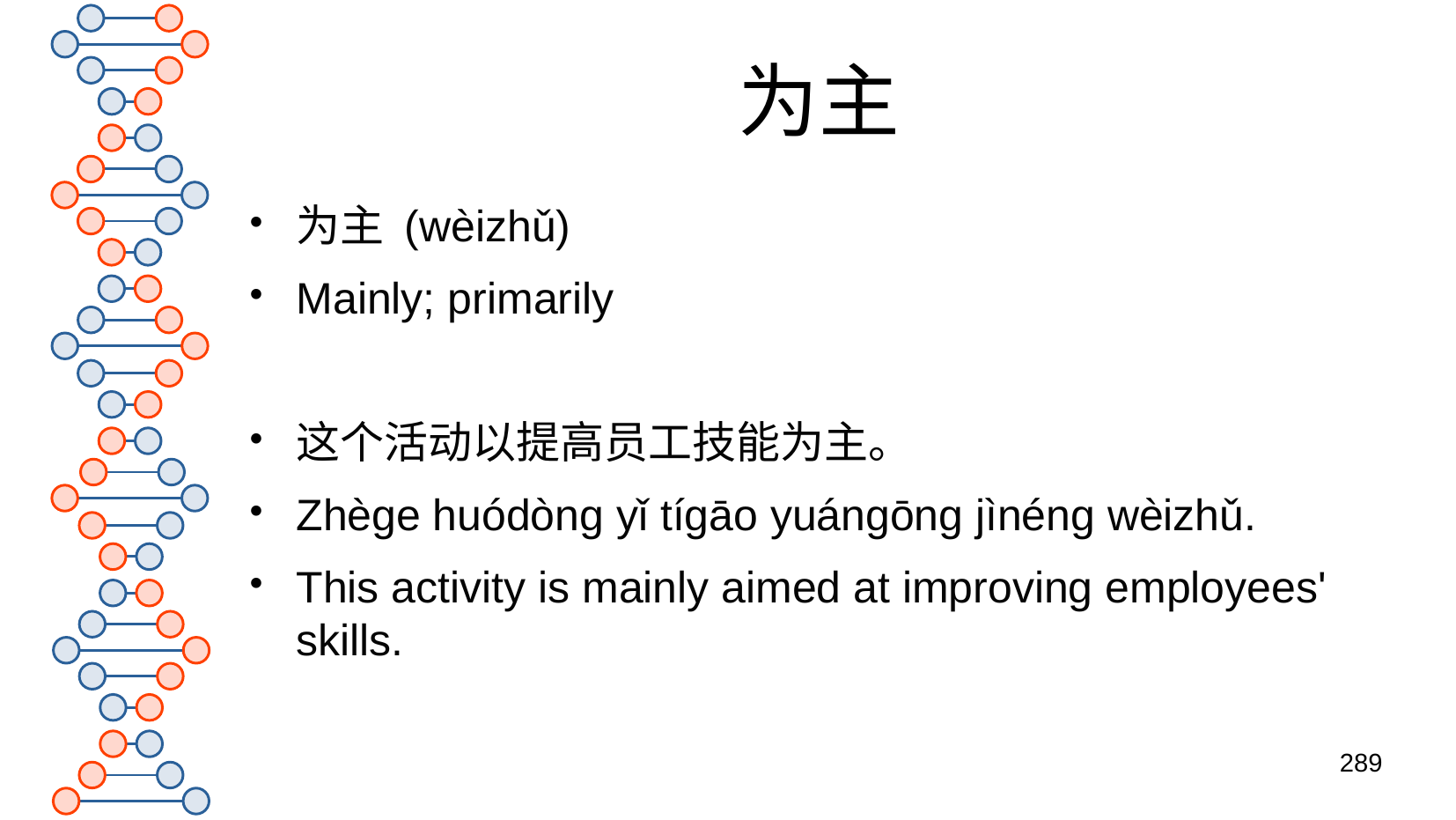

# 为主
为主 (wèizhǔ)
Mainly; primarily

这个活动以提高员工技能为主。
Zhège huódòng yǐ tígāo yuángōng jìnéng wèizhǔ.
This activity is mainly aimed at improving employees' skills.

289